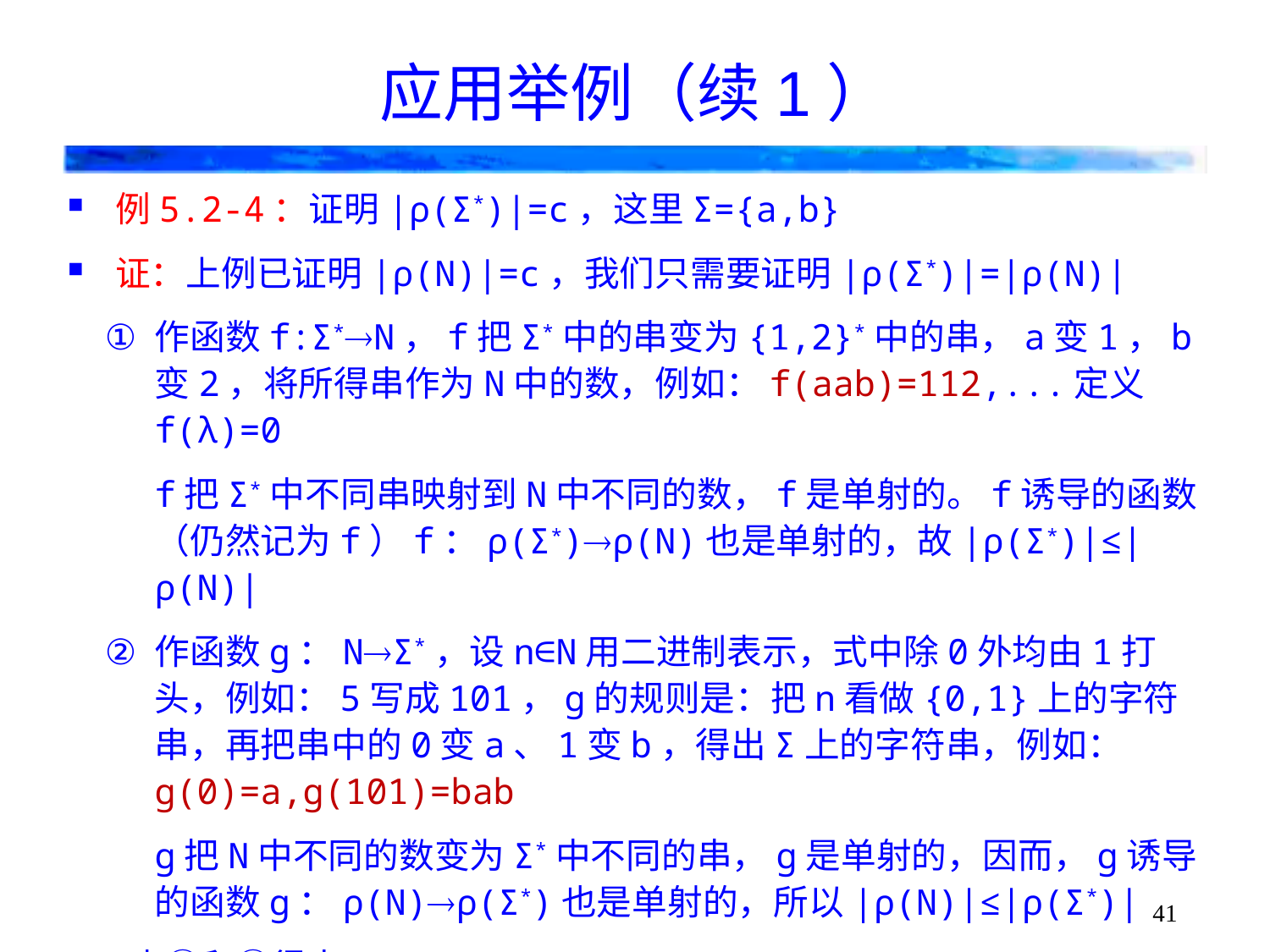

# 应用举例（续1）
例5.2-4：证明|ρ(Σ*)|=c，这里Σ={a,b}
证：上例已证明|ρ(N)|=c，我们只需要证明|ρ(Σ*)|=|ρ(N)|
作函数f:Σ*→N，f把Σ*中的串变为{1,2}*中的串，a变1，b变2，将所得串作为N中的数，例如：f(aab)=112,...定义f(λ)=0
f把Σ*中不同串映射到N中不同的数，f是单射的。f诱导的函数（仍然记为f）f：ρ(Σ*)→ρ(N)也是单射的，故|ρ(Σ*)|≤|ρ(N)|
作函数g：N→Σ*，设n∈N用二进制表示，式中除0外均由1打头，例如：5写成101，g的规则是：把n看做{0,1}上的字符串，再把串中的0变a、1变b，得出Σ上的字符串，例如：g(0)=a,g(101)=bab
g把N中不同的数变为Σ*中不同的串，g是单射的，因而，g诱导的函数g：ρ(N)→ρ(Σ*)也是单射的，所以|ρ(N)|≤|ρ(Σ*)|
由①和②得出|ρ(N)|=|ρ(Σ*)|
41